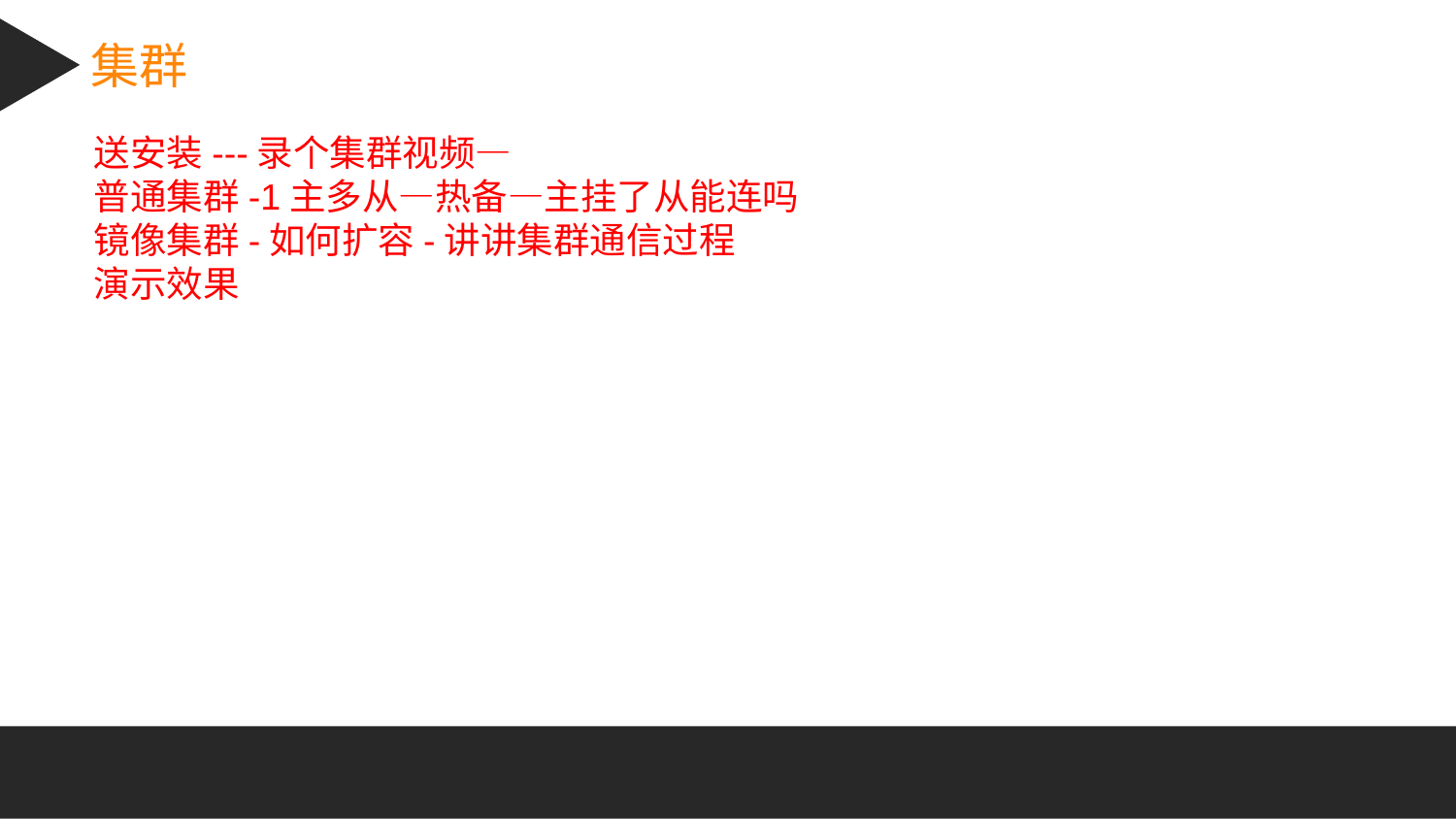

集群
送安装---录个集群视频—
普通集群-1主多从—热备—主挂了从能连吗
镜像集群-如何扩容-讲讲集群通信过程
演示效果